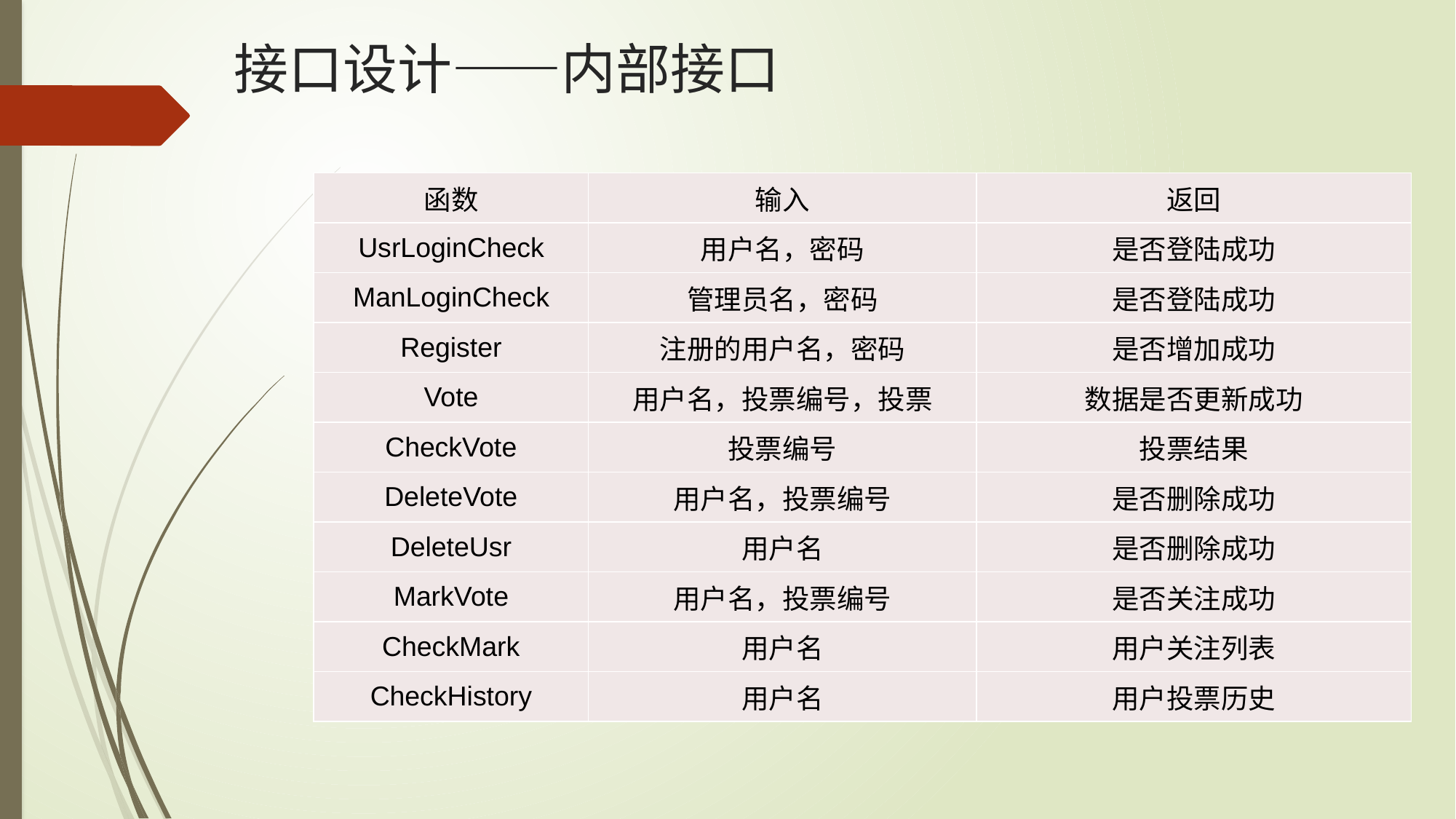

# 接口设计——内部接口
| 函数 | 输入 | 返回 |
| --- | --- | --- |
| UsrLoginCheck | 用户名，密码 | 是否登陆成功 |
| ManLoginCheck | 管理员名，密码 | 是否登陆成功 |
| Register | 注册的用户名，密码 | 是否增加成功 |
| Vote | 用户名，投票编号，投票 | 数据是否更新成功 |
| CheckVote | 投票编号 | 投票结果 |
| DeleteVote | 用户名，投票编号 | 是否删除成功 |
| DeleteUsr | 用户名 | 是否删除成功 |
| MarkVote | 用户名，投票编号 | 是否关注成功 |
| CheckMark | 用户名 | 用户关注列表 |
| CheckHistory | 用户名 | 用户投票历史 |